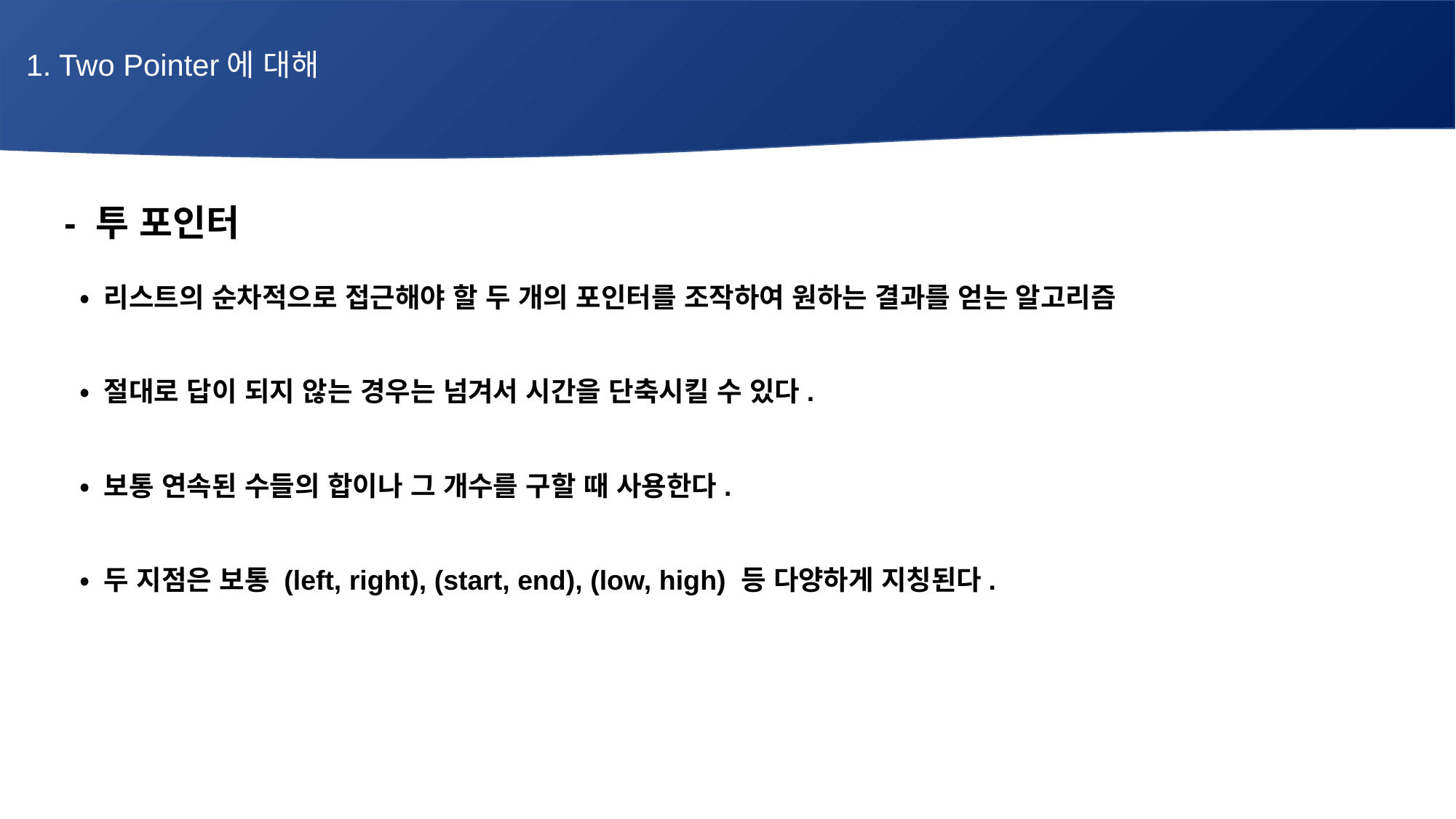

1. Two Pointer에 대해
# 매주 1 과제 LV2
- 투 포인터

  • 리스트의 순차적으로 접근해야 할 두 개의 포인터를 조작하여 원하는 결과를 얻는 알고리즘

  • 절대로 답이 되지 않는 경우는 넘겨서 시간을 단축시킬 수 있다.

  • 보통 연속된 수들의 합이나 그 개수를 구할 때 사용한다.

  • 두 지점은 보통 (left, right), (start, end), (low, high) 등 다양하게 지칭된다.